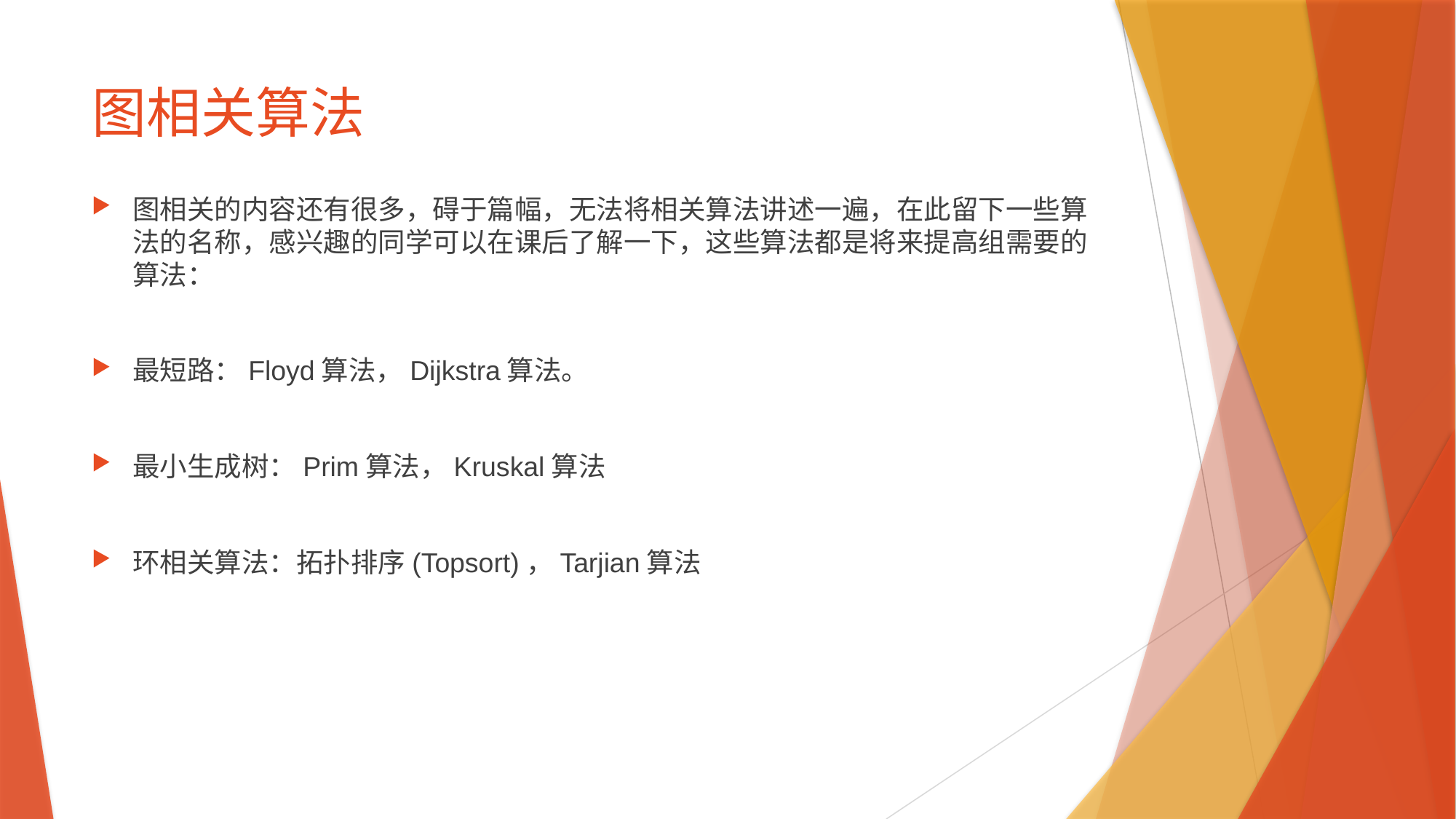

# 图相关算法
图相关的内容还有很多，碍于篇幅，无法将相关算法讲述一遍，在此留下一些算法的名称，感兴趣的同学可以在课后了解一下，这些算法都是将来提高组需要的算法：

最短路：Floyd算法，Dijkstra算法。

最小生成树：Prim算法，Kruskal算法

环相关算法：拓扑排序(Topsort)，Tarjian算法